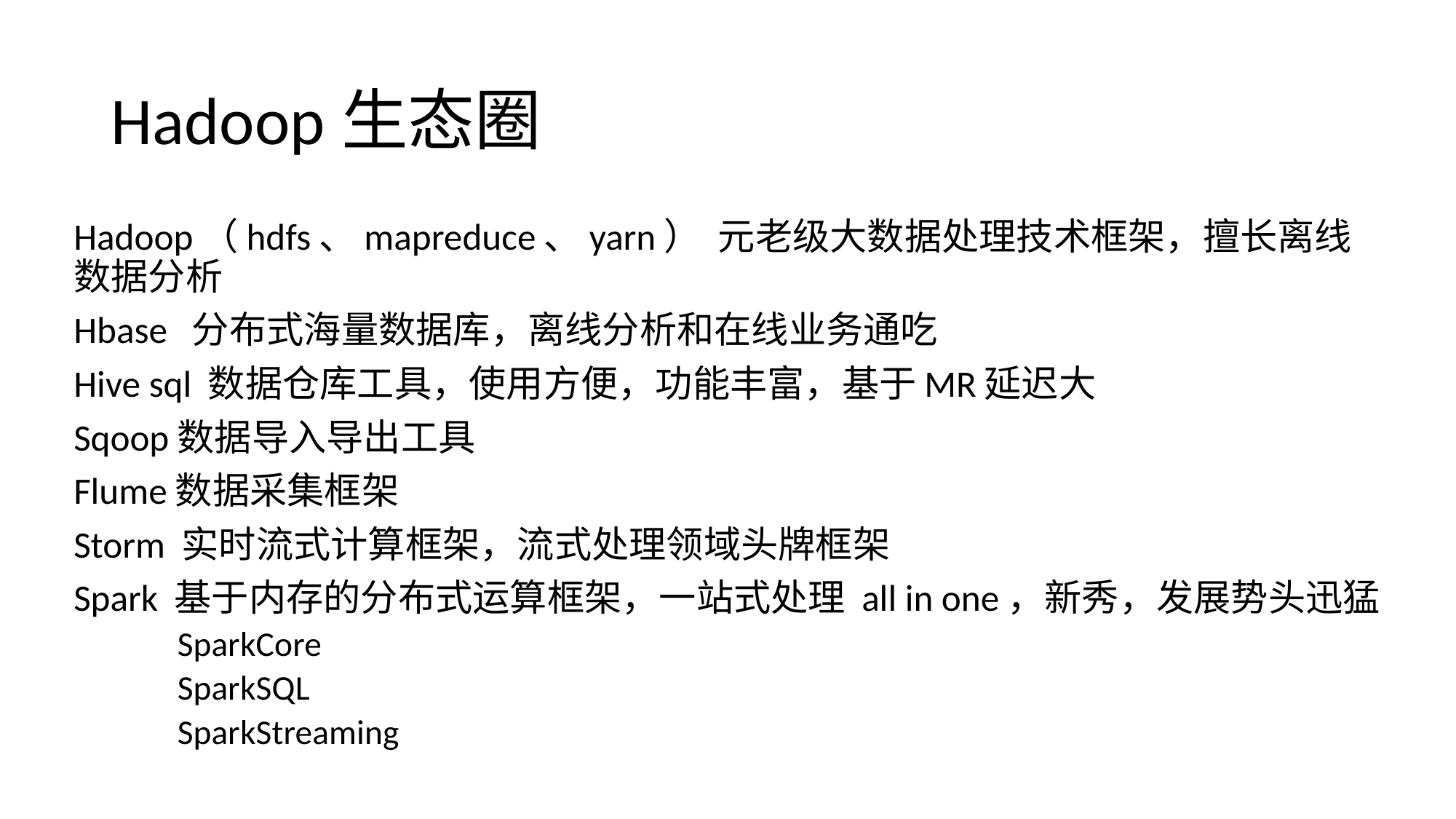

# Hadoop生态圈
Hadoop（hdfs、mapreduce、yarn）  元老级大数据处理技术框架，擅长离线数据分析
Hbase  分布式海量数据库，离线分析和在线业务通吃
Hive sql 数据仓库工具，使用方便，功能丰富，基于MR延迟大
Sqoop数据导入导出工具
Flume数据采集框架
Storm 实时流式计算框架，流式处理领域头牌框架
Spark 基于内存的分布式运算框架，一站式处理 all in one，新秀，发展势头迅猛
SparkCore
SparkSQL
SparkStreaming